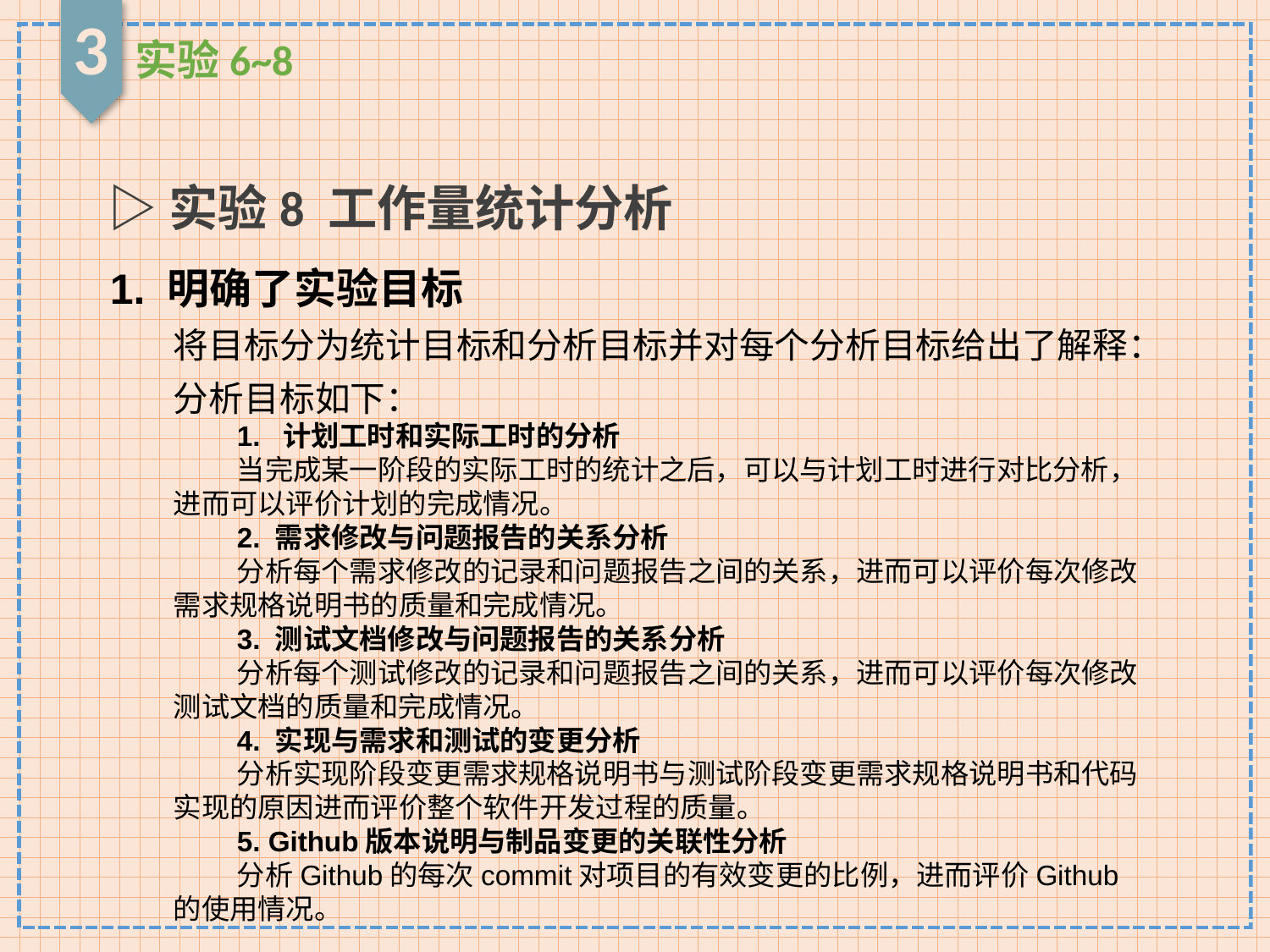

3
实验6~8
▷实验8 工作量统计分析
1. 明确了实验目标
将目标分为统计目标和分析目标并对每个分析目标给出了解释：
分析目标如下：
1.  计划工时和实际工时的分析
当完成某一阶段的实际工时的统计之后，可以与计划工时进行对比分析，进而可以评价计划的完成情况。
2. 需求修改与问题报告的关系分析
分析每个需求修改的记录和问题报告之间的关系，进而可以评价每次修改需求规格说明书的质量和完成情况。
3. 测试文档修改与问题报告的关系分析
分析每个测试修改的记录和问题报告之间的关系，进而可以评价每次修改测试文档的质量和完成情况。
4. 实现与需求和测试的变更分析
分析实现阶段变更需求规格说明书与测试阶段变更需求规格说明书和代码实现的原因进而评价整个软件开发过程的质量。
5. Github版本说明与制品变更的关联性分析
分析Github的每次commit对项目的有效变更的比例，进而评价Github的使用情况。